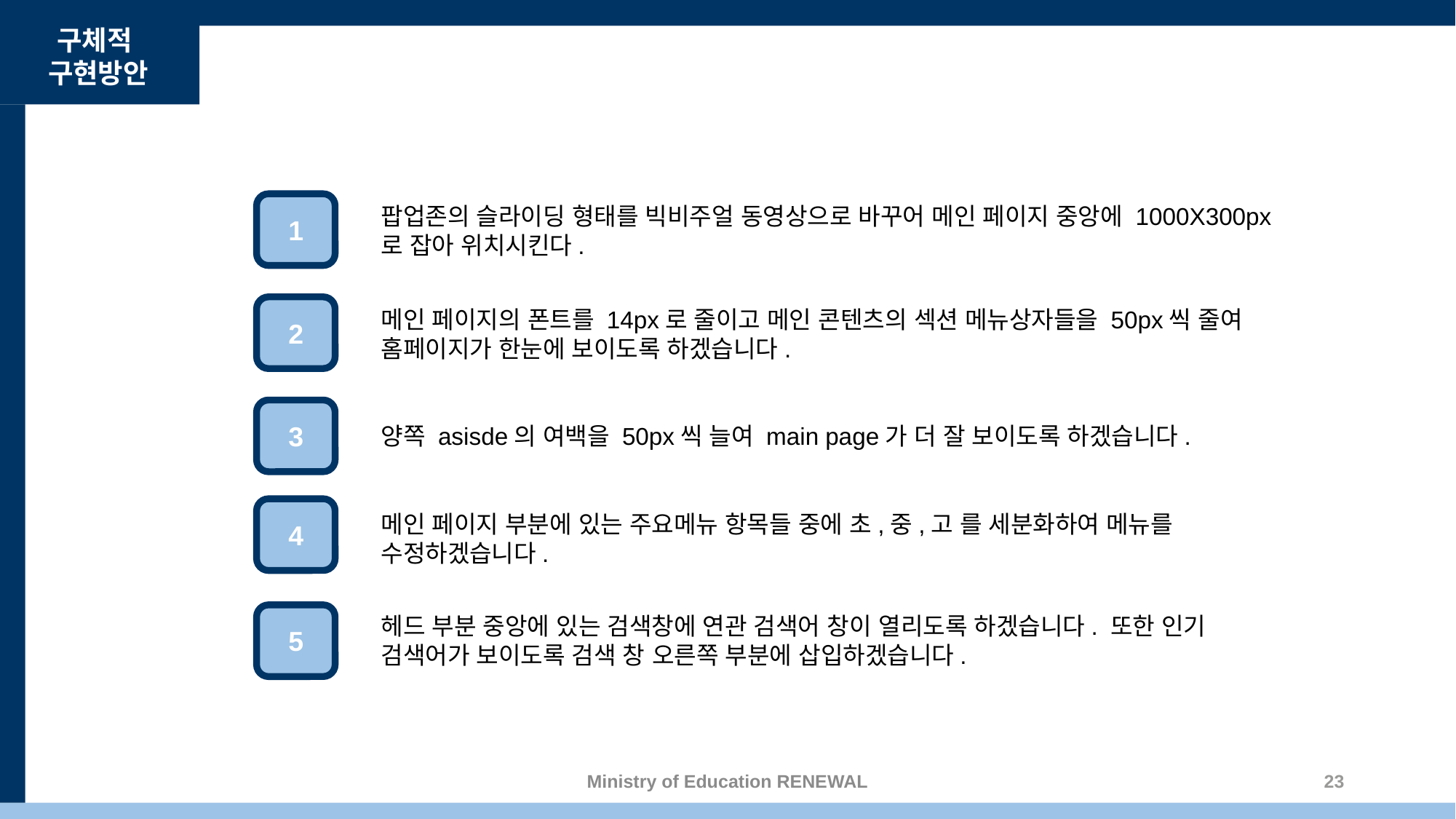

구체적
구현방안
1
팝업존의 슬라이딩 형태를 빅비주얼 동영상으로 바꾸어 메인 페이지 중앙에 1000X300px로 잡아 위치시킨다.
2
메인 페이지의 폰트를 14px로 줄이고 메인 콘텐츠의 섹션 메뉴상자들을 50px씩 줄여 홈페이지가 한눈에 보이도록 하겠습니다.
3
양쪽 asisde의 여백을 50px씩 늘여 main page가 더 잘 보이도록 하겠습니다.
4
메인 페이지 부분에 있는 주요메뉴 항목들 중에 초,중,고 를 세분화하여 메뉴를 수정하겠습니다.
5
헤드 부분 중앙에 있는 검색창에 연관 검색어 창이 열리도록 하겠습니다. 또한 인기 검색어가 보이도록 검색 창 오른쪽 부분에 삽입하겠습니다.
Ministry of Education RENEWAL
23